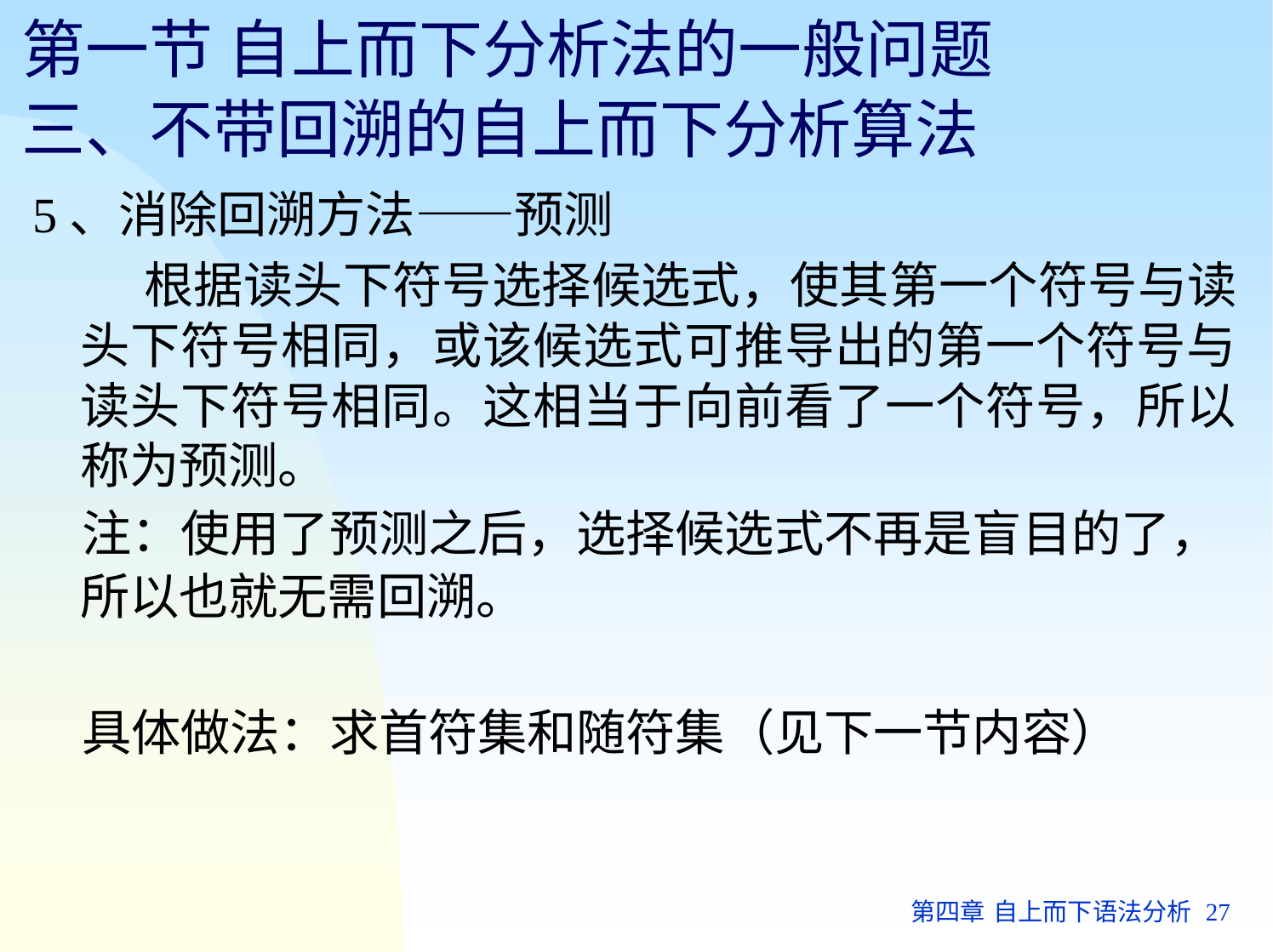

# 第一节 自上而下分析法的一般问题 三、不带回溯的自上而下分析算法
5、消除回溯方法——预测
根据读头下符号选择候选式，使其第一个符号与读 头下符号相同，或该候选式可推导出的第一个符号与 读头下符号相同。这相当于向前看了一个符号，所以 称为预测。
注：使用了预测之后，选择候选式不再是盲目的了， 所以也就无需回溯。

具体做法：求首符集和随符集（见下一节内容）
第四章 自上而下语法分析 27